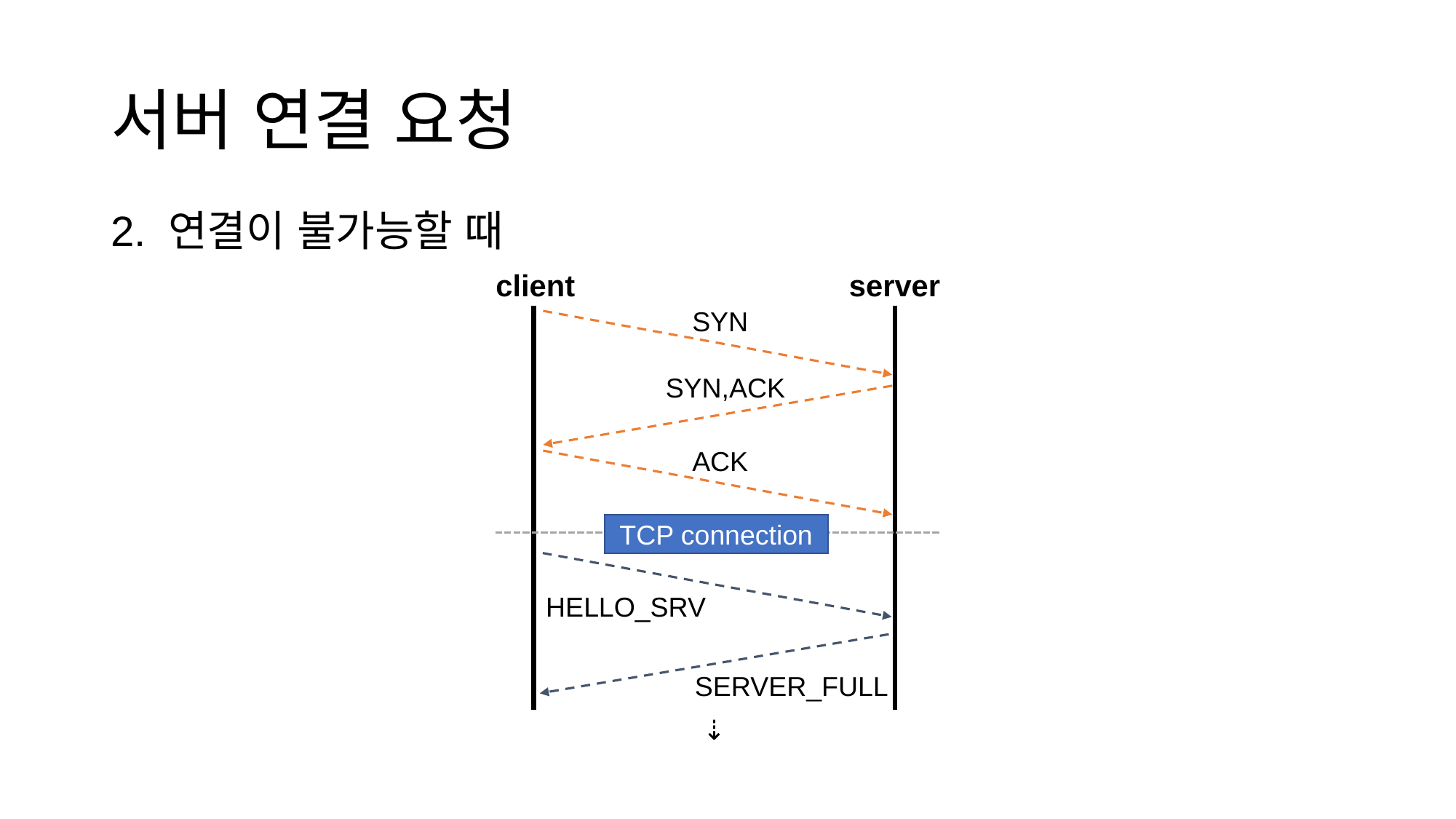

# 서버 연결 요청
2. 연결이 불가능할 때
client
server
SYN
SYN,ACK
ACK
TCP connection

HELLO_SRV
SERVER_FULL
⇣